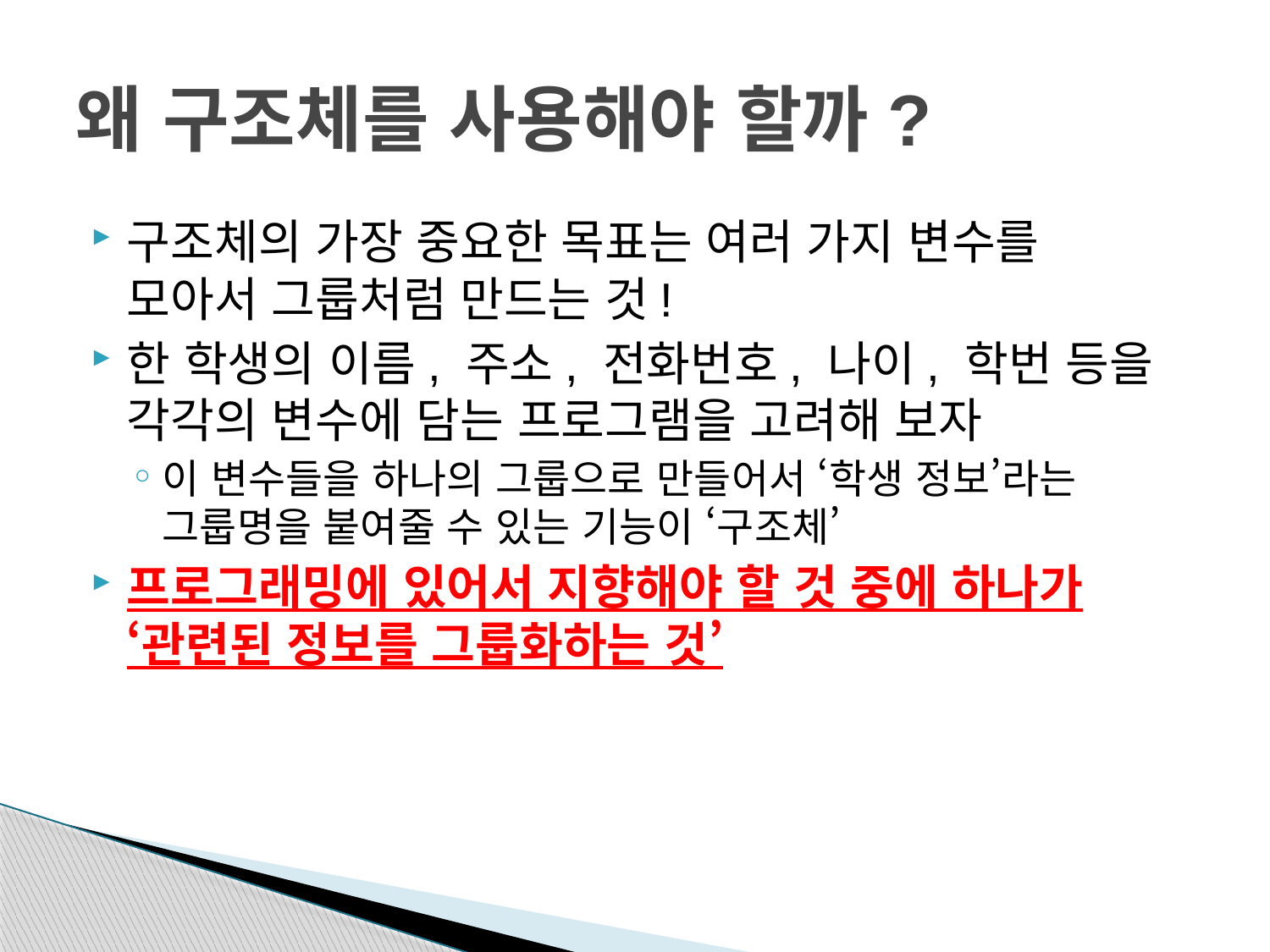

# 왜 구조체를 사용해야 할까?
구조체의 가장 중요한 목표는 여러 가지 변수를
모아서 그룹처럼 만드는 것!
한 학생의 이름, 주소, 전화번호, 나이, 학번 등을 각각의 변수에 담는 프로그램을 고려해 보자
이 변수들을 하나의 그룹으로 만들어서 ‘학생 정보’라는
그룹명을 붙여줄 수 있는 기능이 ‘구조체’
프로그래밍에 있어서 지향해야 할 것 중에 하나가
‘관련된 정보를 그룹화하는 것’